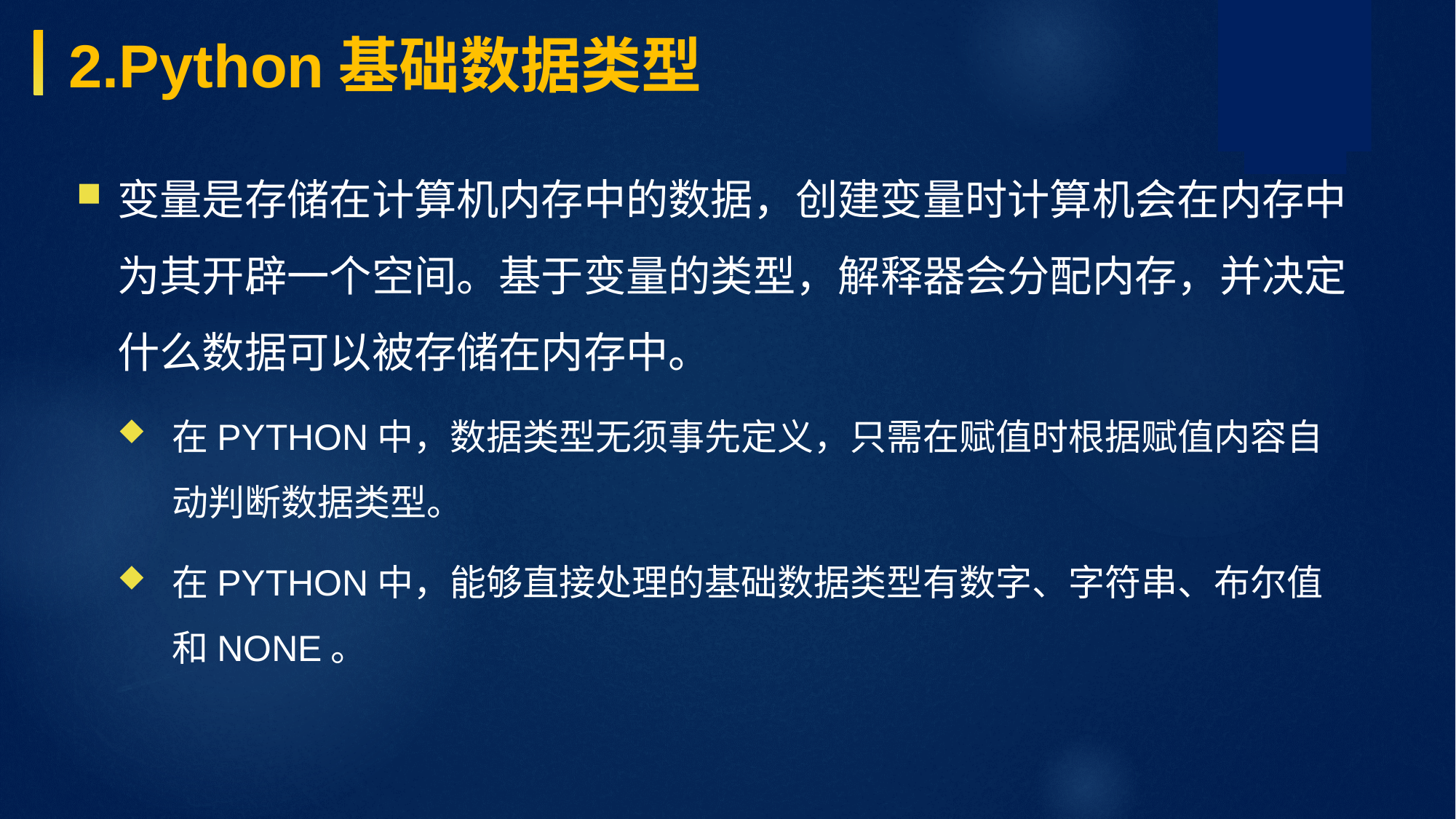

2.Python基础数据类型
变量是存储在计算机内存中的数据，创建变量时计算机会在内存中为其开辟一个空间。基于变量的类型，解释器会分配内存，并决定什么数据可以被存储在内存中。
在Python中，数据类型无须事先定义，只需在赋值时根据赋值内容自动判断数据类型。
在Python中，能够直接处理的基础数据类型有数字、字符串、布尔值和None。